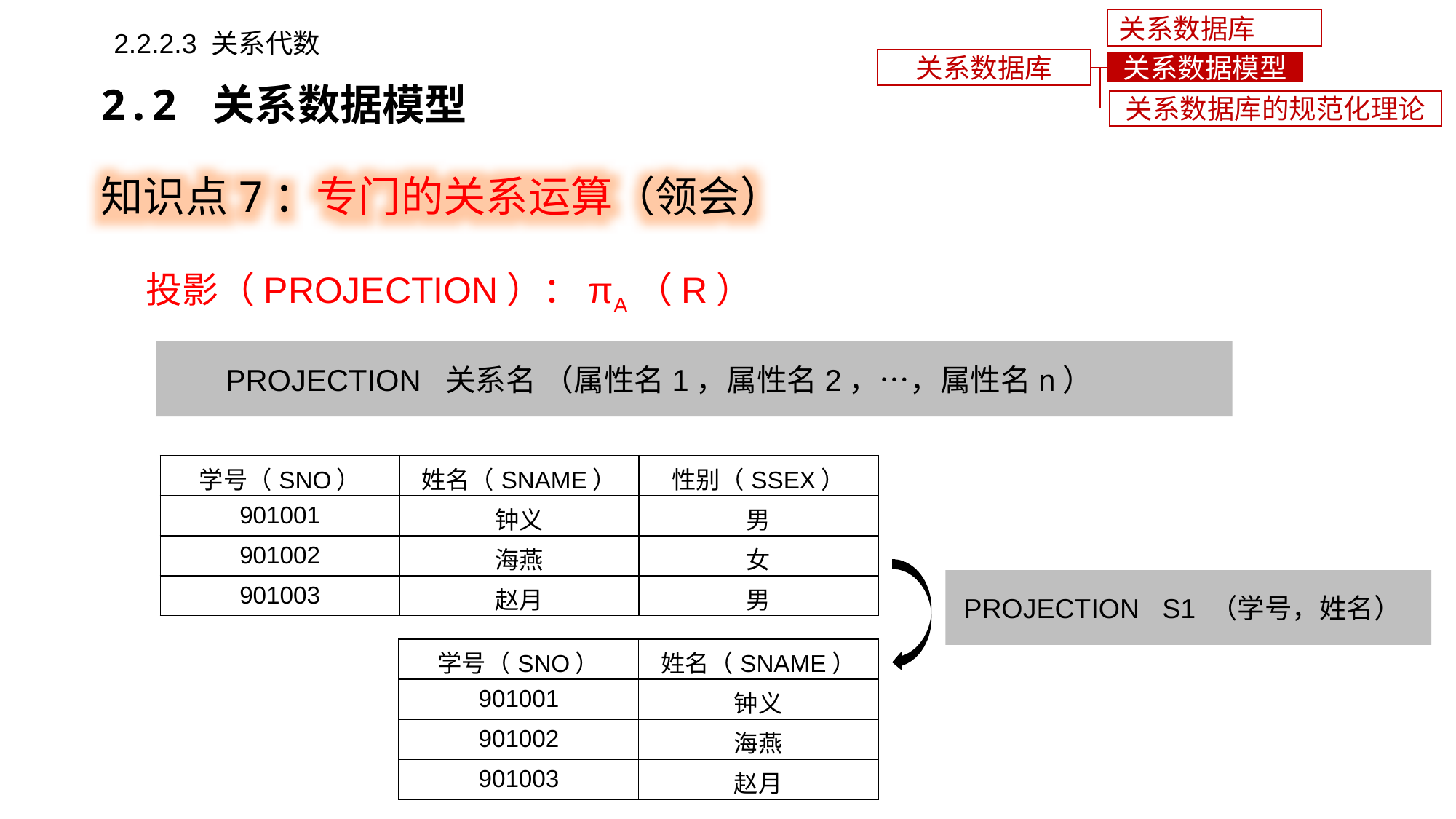

关系数据库概述
2.2.2.3 关系代数
关系数据库
关系数据模型
2.2 关系数据模型
关系数据库的规范化理论
知识点7：专门的关系运算（领会）
投影（PROJECTION）：πA（R）
       PROJECTION  关系名 （属性名1，属性名2，…，属性名n）
| 学号（SNO） | 姓名（SNAME） | 性别（SSEX） |
| --- | --- | --- |
| 901001 | 钟义 | 男 |
| 901002 | 海燕 | 女 |
| 901003 | 赵月 | 男 |

 PROJECTION   S1 （学号，姓名）
| 学号（SNO） | 姓名（SNAME） |
| --- | --- |
| 901001 | 钟义 |
| 901002 | 海燕 |
| 901003 | 赵月 |